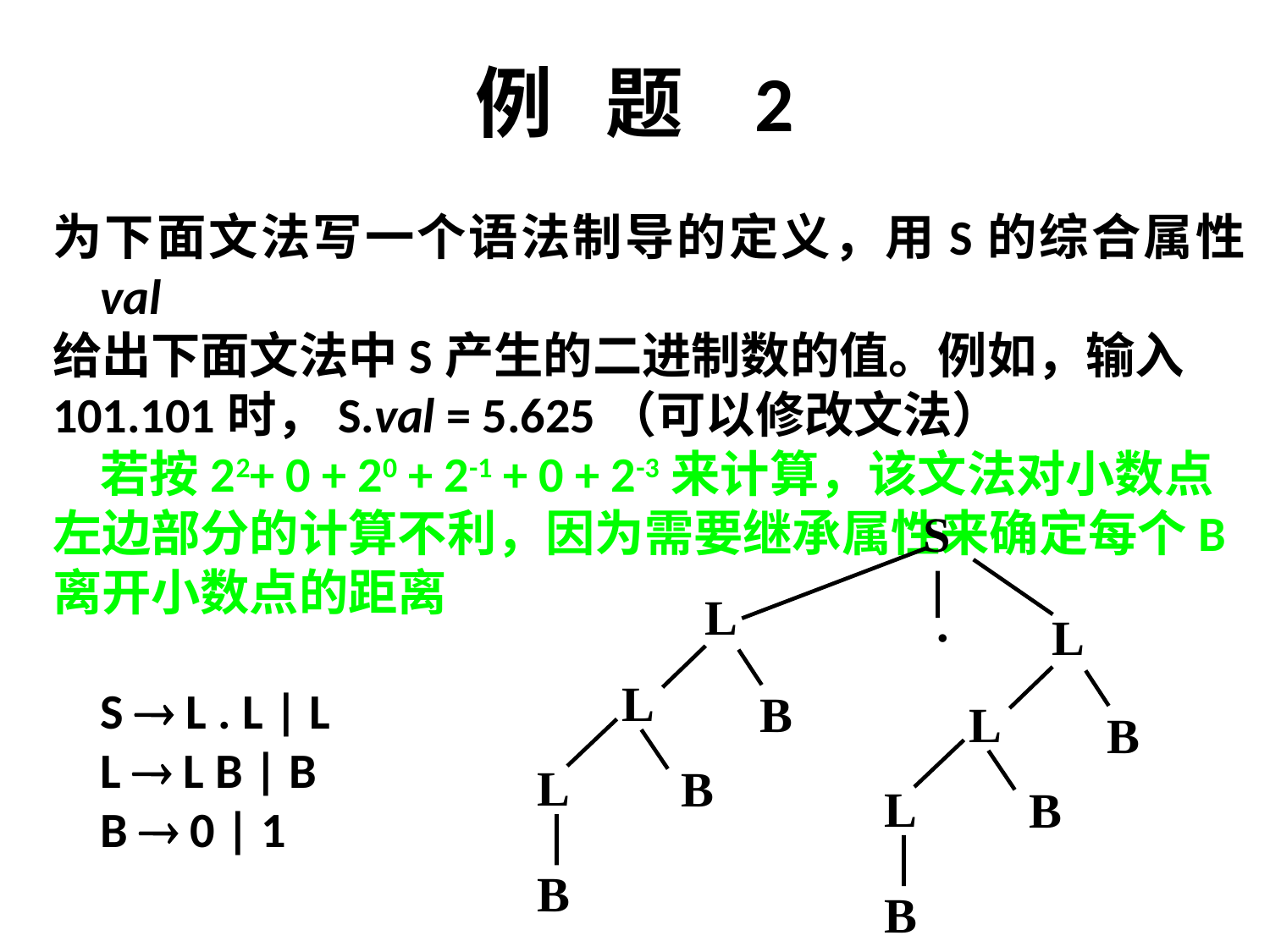

# 例   题   2
为下面文法写一个语法制导的定义，用S的综合属性val
给出下面文法中S产生的二进制数的值。例如，输入
101.101时，S.val = 5.625（可以修改文法）
	若按22+ 0 + 20 + 2-1 + 0 + 2-3来计算，该文法对小数点
左边部分的计算不利，因为需要继承属性来确定每个B
离开小数点的距离

	S → L . L | L
	L → L B | B
	B → 0 | 1

S

L
.
L

L

B
L
B

L
B
L
B

B
B